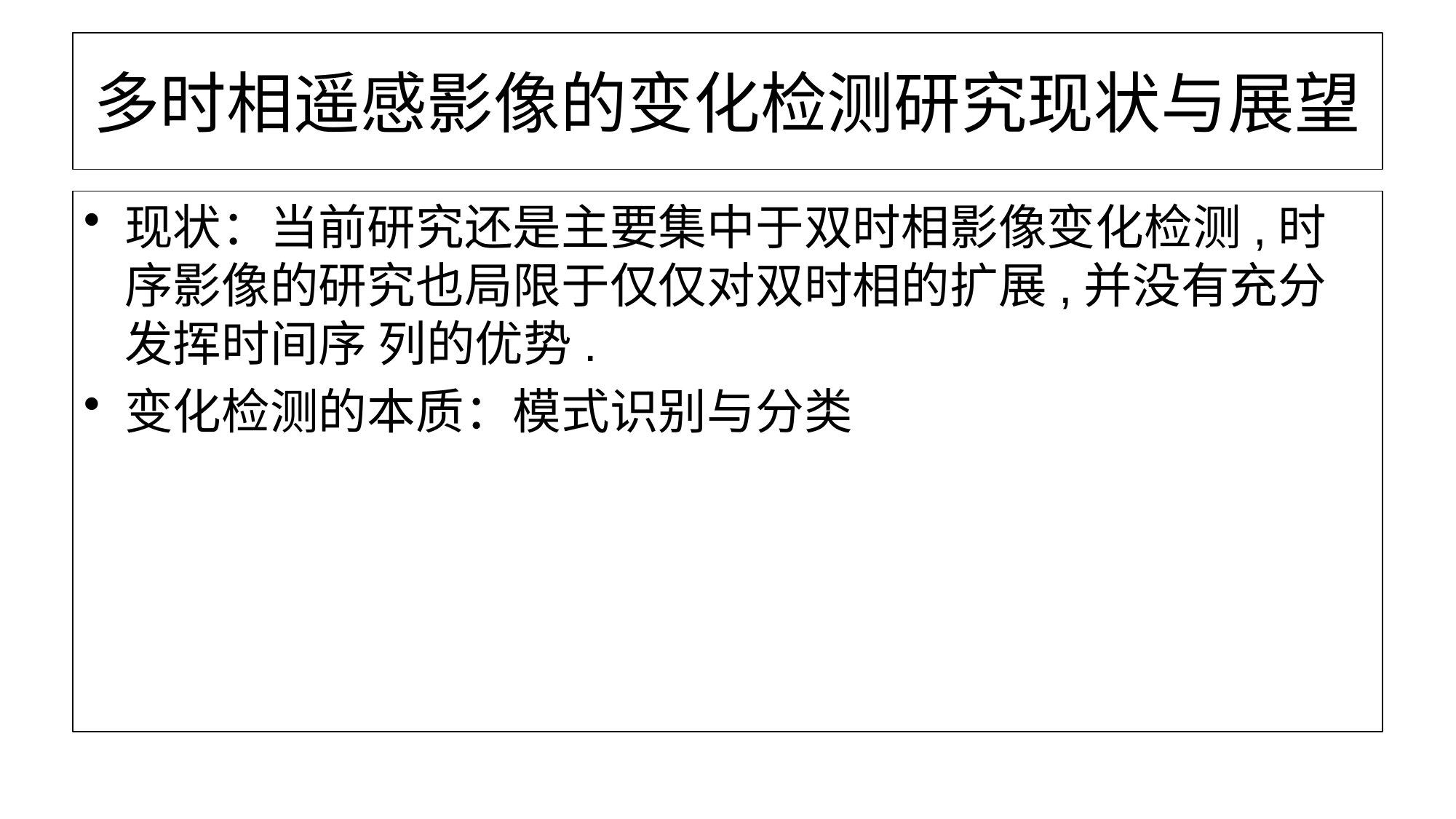

# 多时相遥感影像的变化检测研究现状与展望
现状：当前研究还是主要集中于双时相影像变化检测,时序影像的研究也局限于仅仅对双时相的扩展,并没有充分发挥时间序 列的优势.
变化检测的本质：模式识别与分类